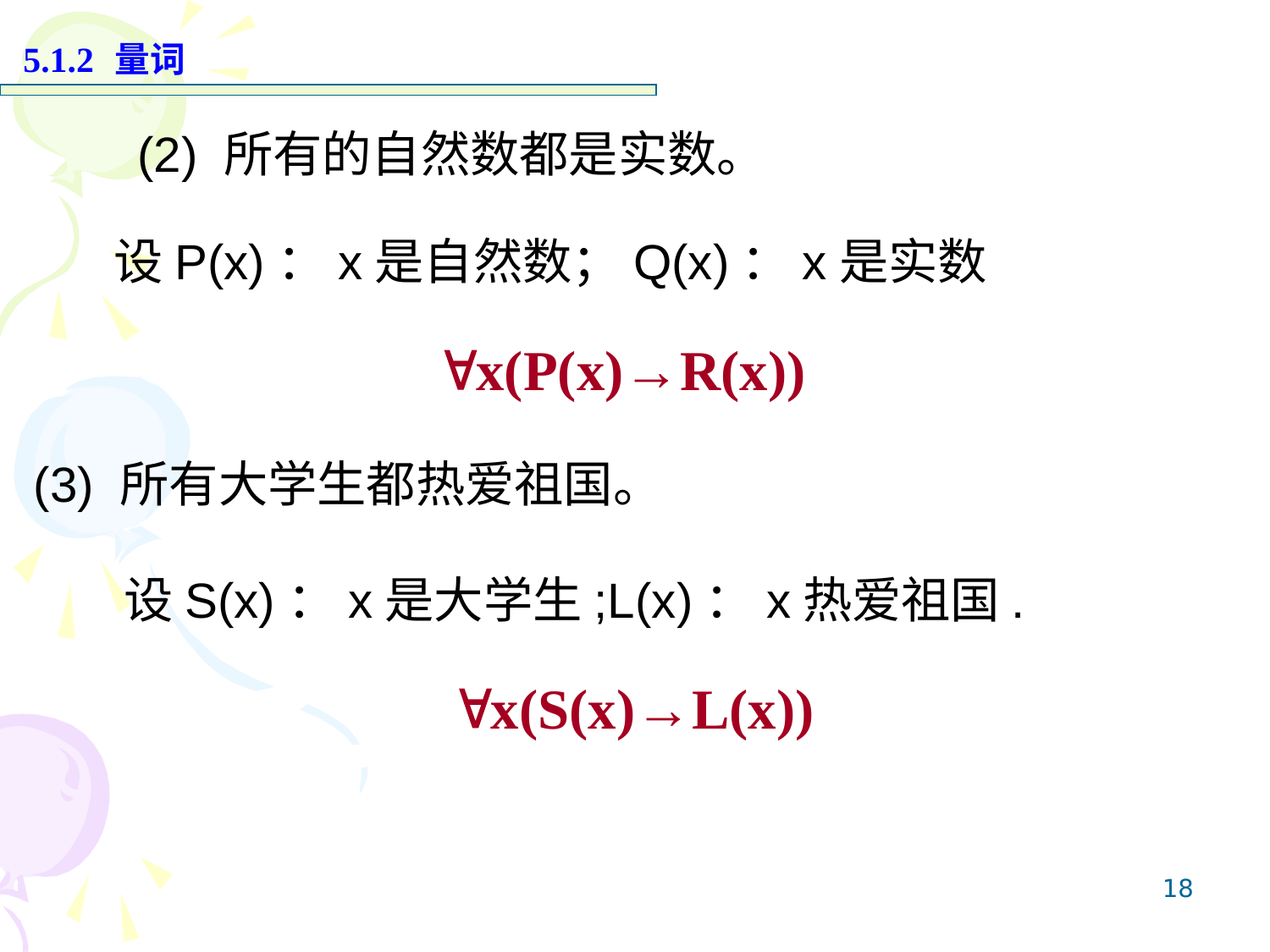

5.1.2 量词

(2) 所有的自然数都是实数。
设P(x)：x是自然数；Q(x)：x是实数
∀x(P(x)→R(x))
(3) 所有大学生都热爱祖国。
设S(x)：x是大学生;L(x)：x热爱祖国.
∀x(S(x)→L(x))
18